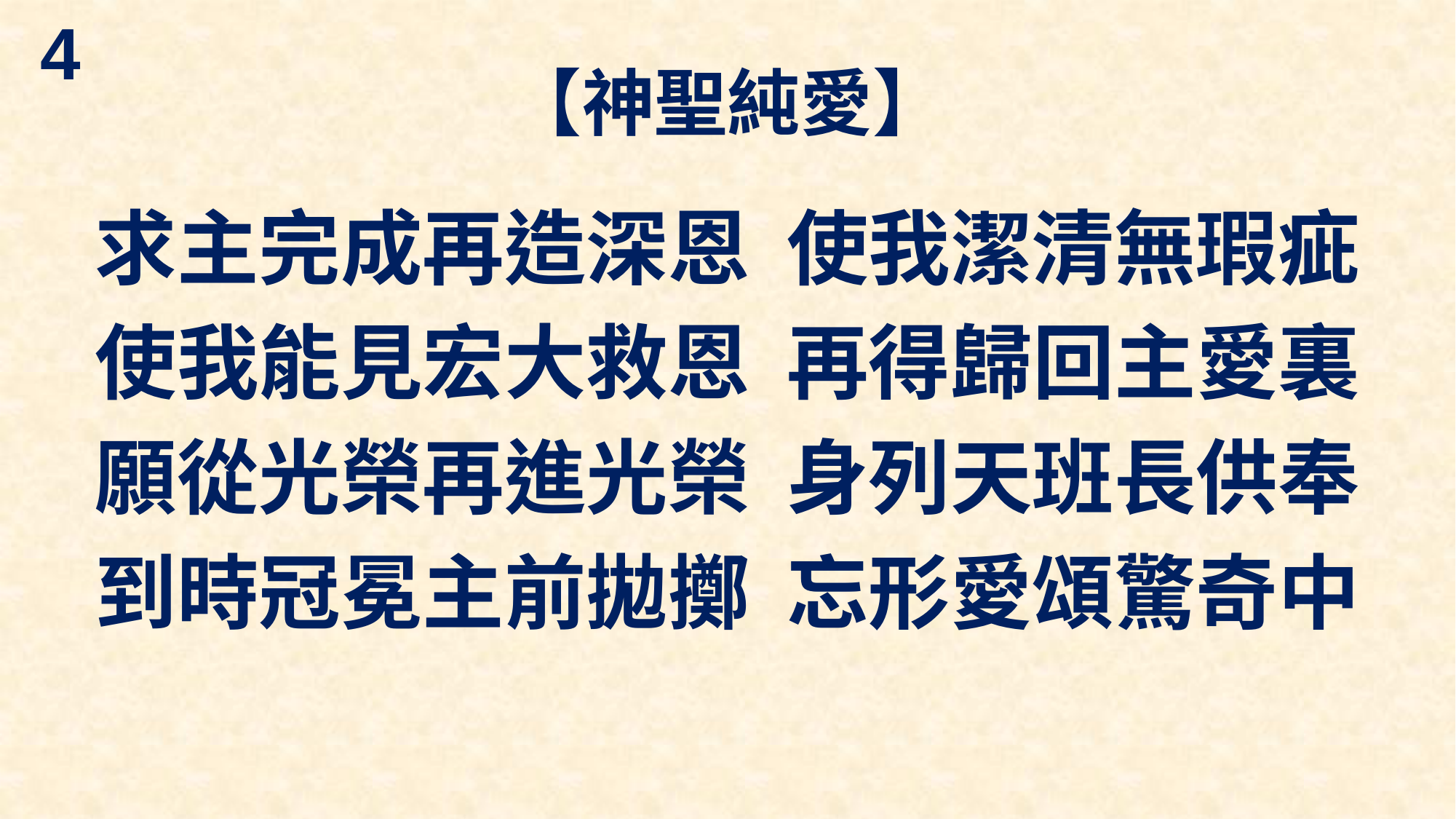

4
# 【神聖純愛】
求主完成再造深恩  使我潔清無瑕疵
使我能見宏大救恩  再得歸回主愛裏
願從光榮再進光榮  身列天班長供奉
到時冠冕主前拋擲  忘形愛頌驚奇中